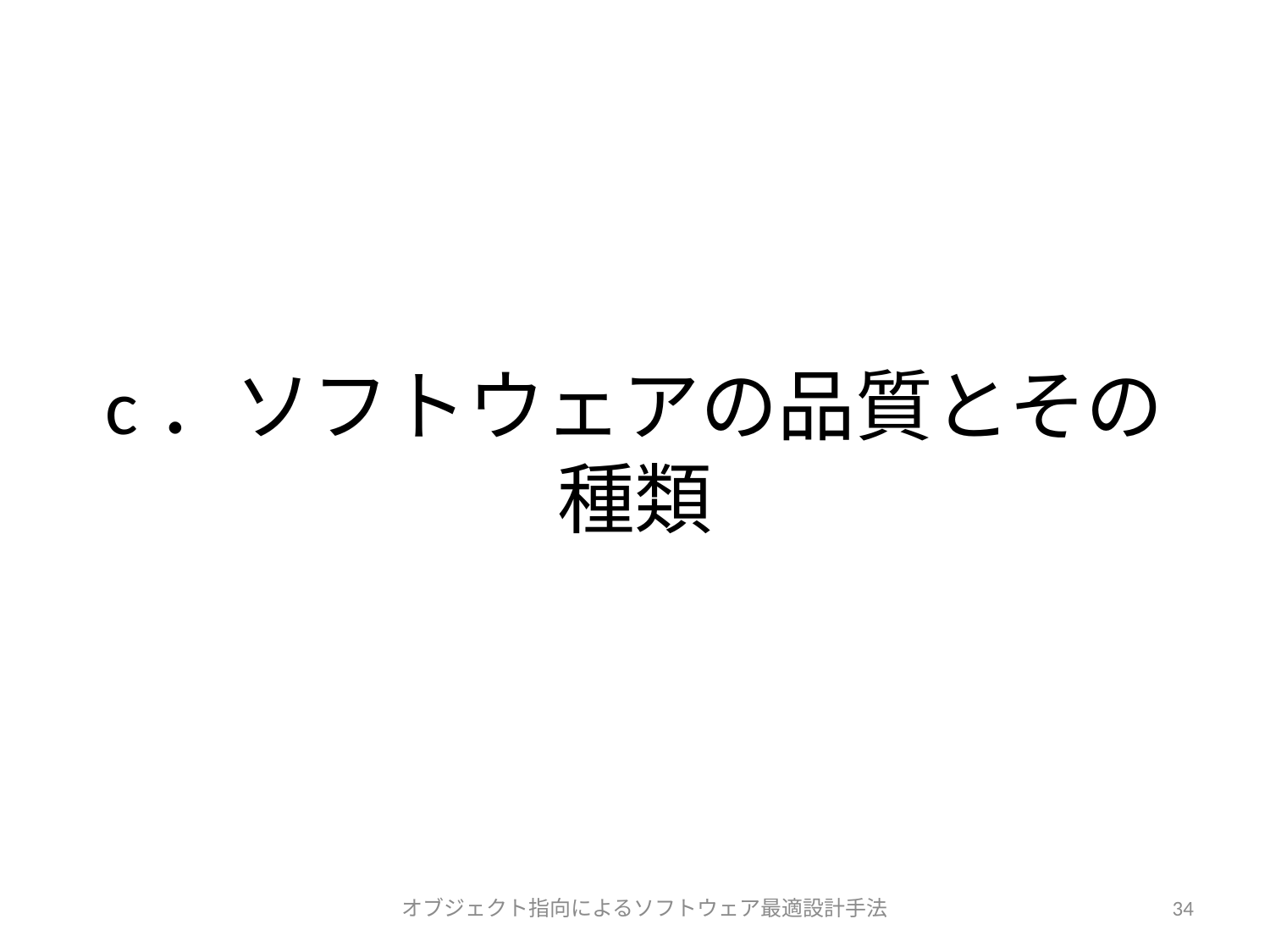

# c．ソフトウェアの品質とその種類
オブジェクト指向によるソフトウェア最適設計手法
34